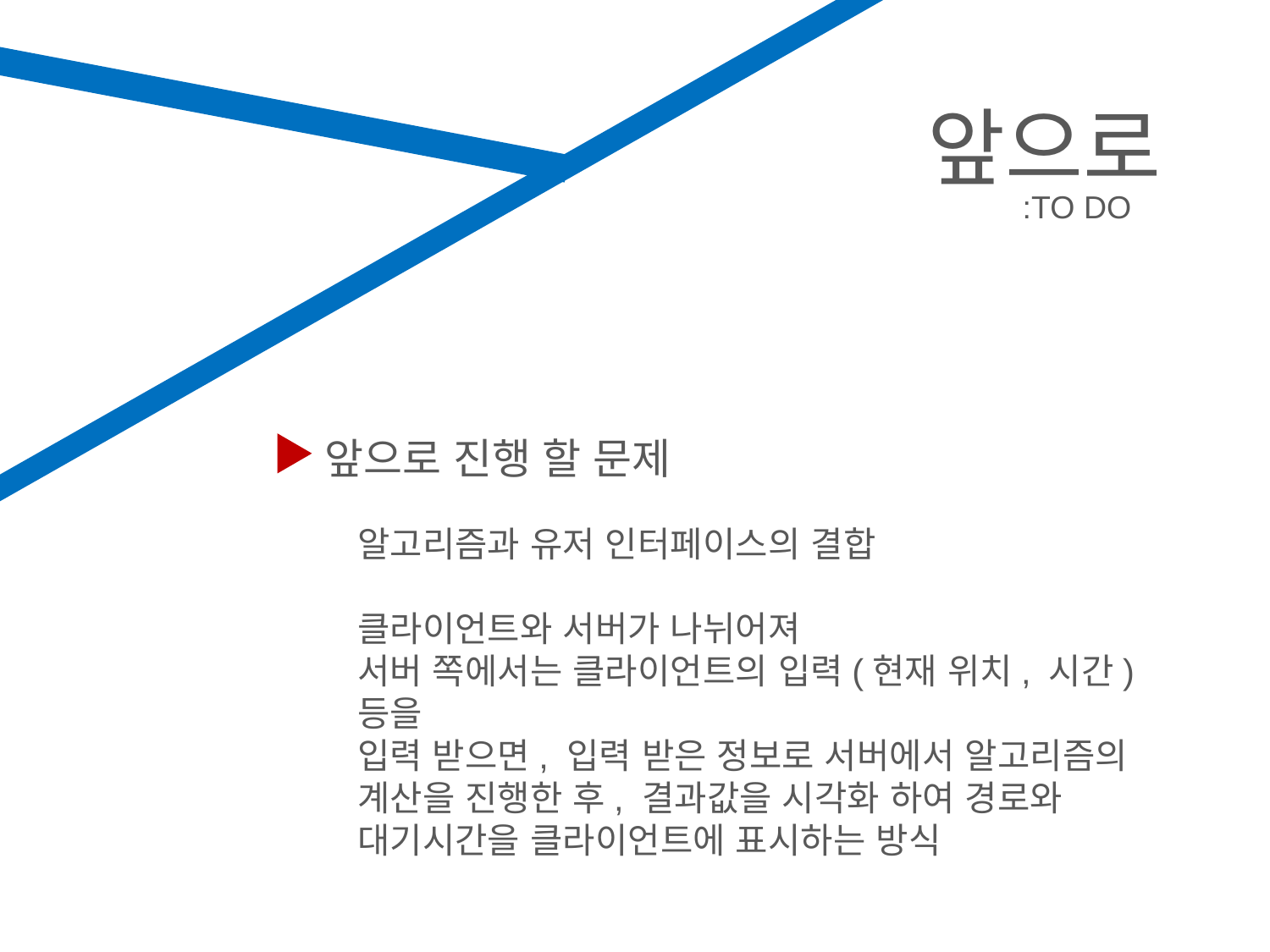

앞으로
:TO DO
앞으로 진행 할 문제

알고리즘과 유저 인터페이스의 결합

클라이언트와 서버가 나뉘어져
서버 쪽에서는 클라이언트의 입력(현재 위치, 시간) 등을
입력 받으면, 입력 받은 정보로 서버에서 알고리즘의 계산을 진행한 후, 결과값을 시각화 하여 경로와 대기시간을 클라이언트에 표시하는 방식